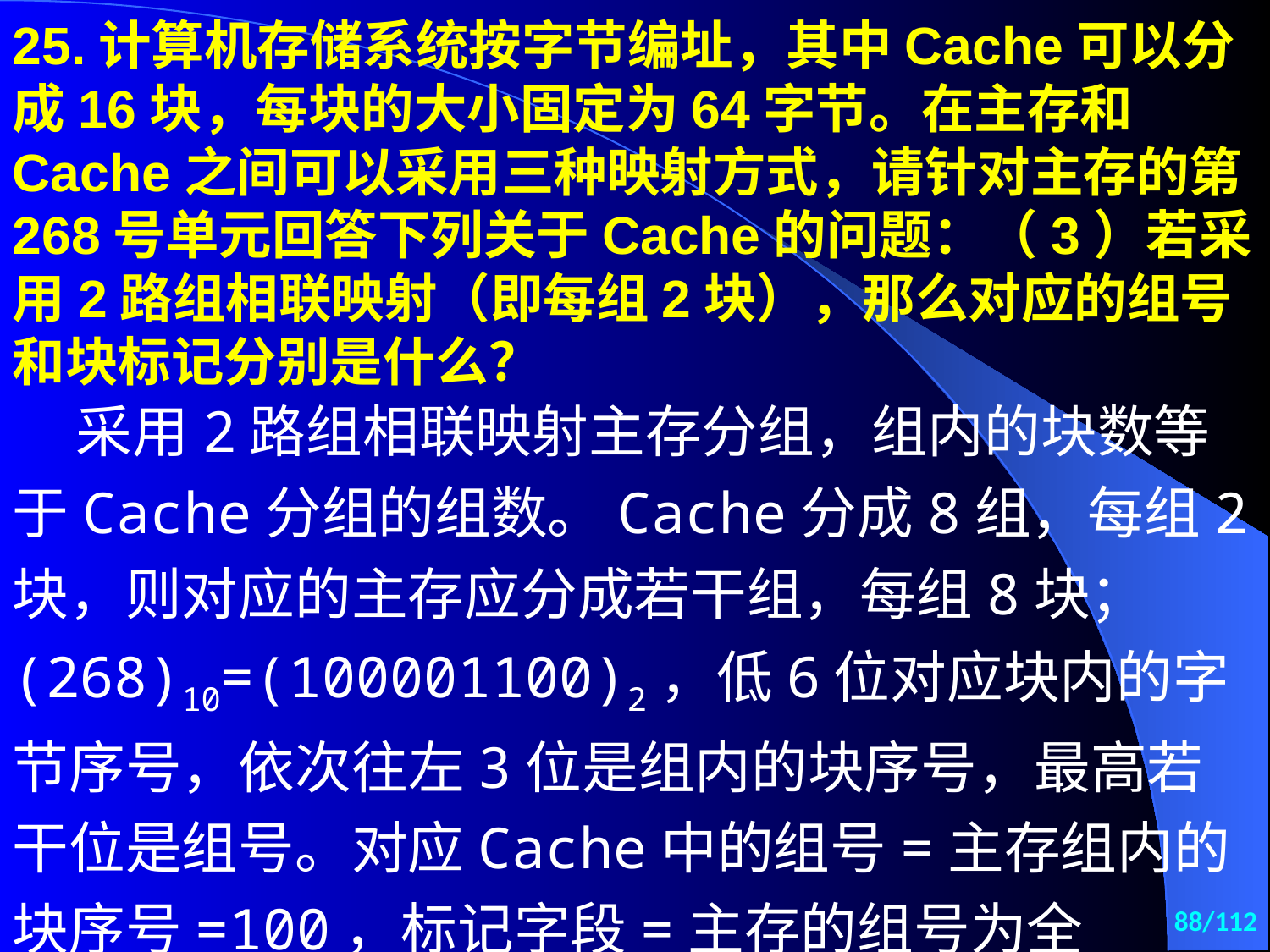

25.计算机存储系统按字节编址，其中Cache可以分成16块，每块的大小固定为64字节。在主存和Cache之间可以采用三种映射方式，请针对主存的第268号单元回答下列关于Cache的问题：（3）若采用2路组相联映射（即每组2块），那么对应的组号和块标记分别是什么？
采用2路组相联映射主存分组，组内的块数等于Cache分组的组数。Cache分成8组，每组2块，则对应的主存应分成若干组，每组8块；(268)10=(100001100)2，低6位对应块内的字节序号，依次往左3位是组内的块序号，最高若干位是组号。对应Cache中的组号=主存组内的块序号=100，标记字段=主存的组号为全0=0；
88/112